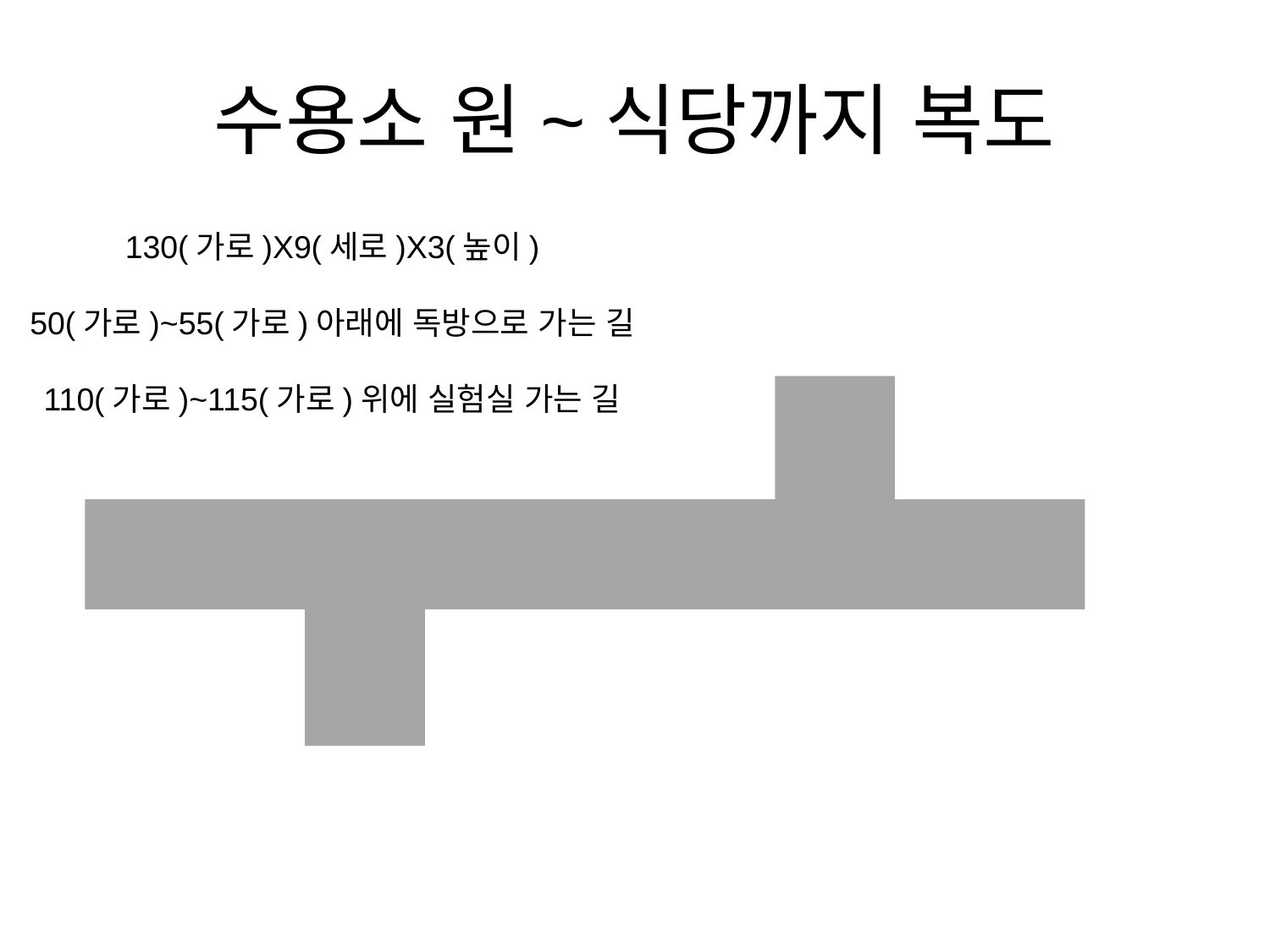

# 수용소 원~식당까지 복도
130(가로)X9(세로)X3(높이)

50(가로)~55(가로)아래에 독방으로 가는 길

110(가로)~115(가로)위에 실험실 가는 길